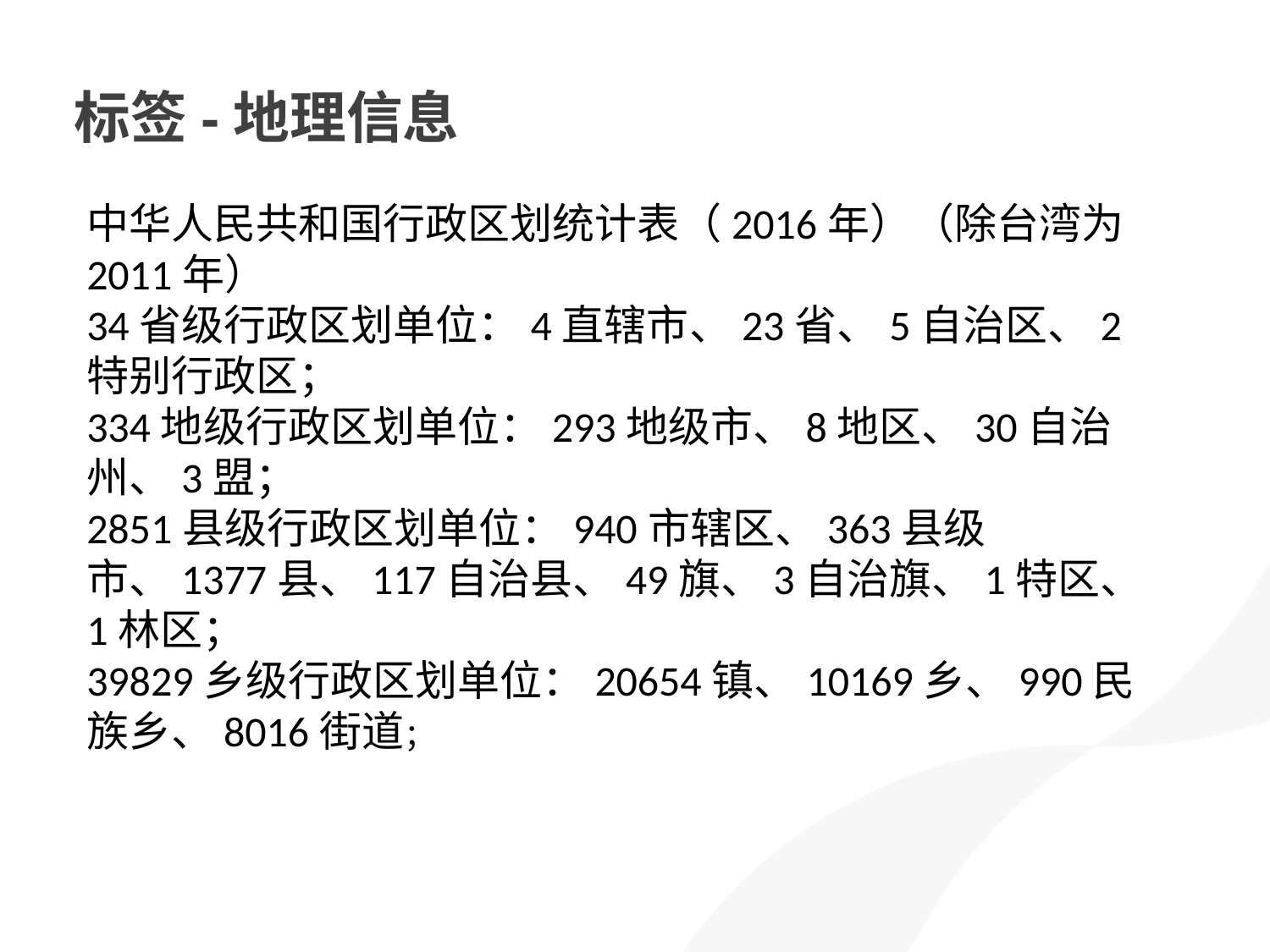

# 标签-地理信息
中华人民共和国行政区划统计表（2016年）（除台湾为2011年）
34省级行政区划单位：4直辖市、23省、5自治区、2特别行政区；
334地级行政区划单位：293地级市、8地区、30自治州、3盟；
2851县级行政区划单位：940市辖区、363县级市、1377县、117自治县、49旗、3自治旗、1特区、1林区；
39829乡级行政区划单位：20654镇、10169乡、990民族乡、8016街道；